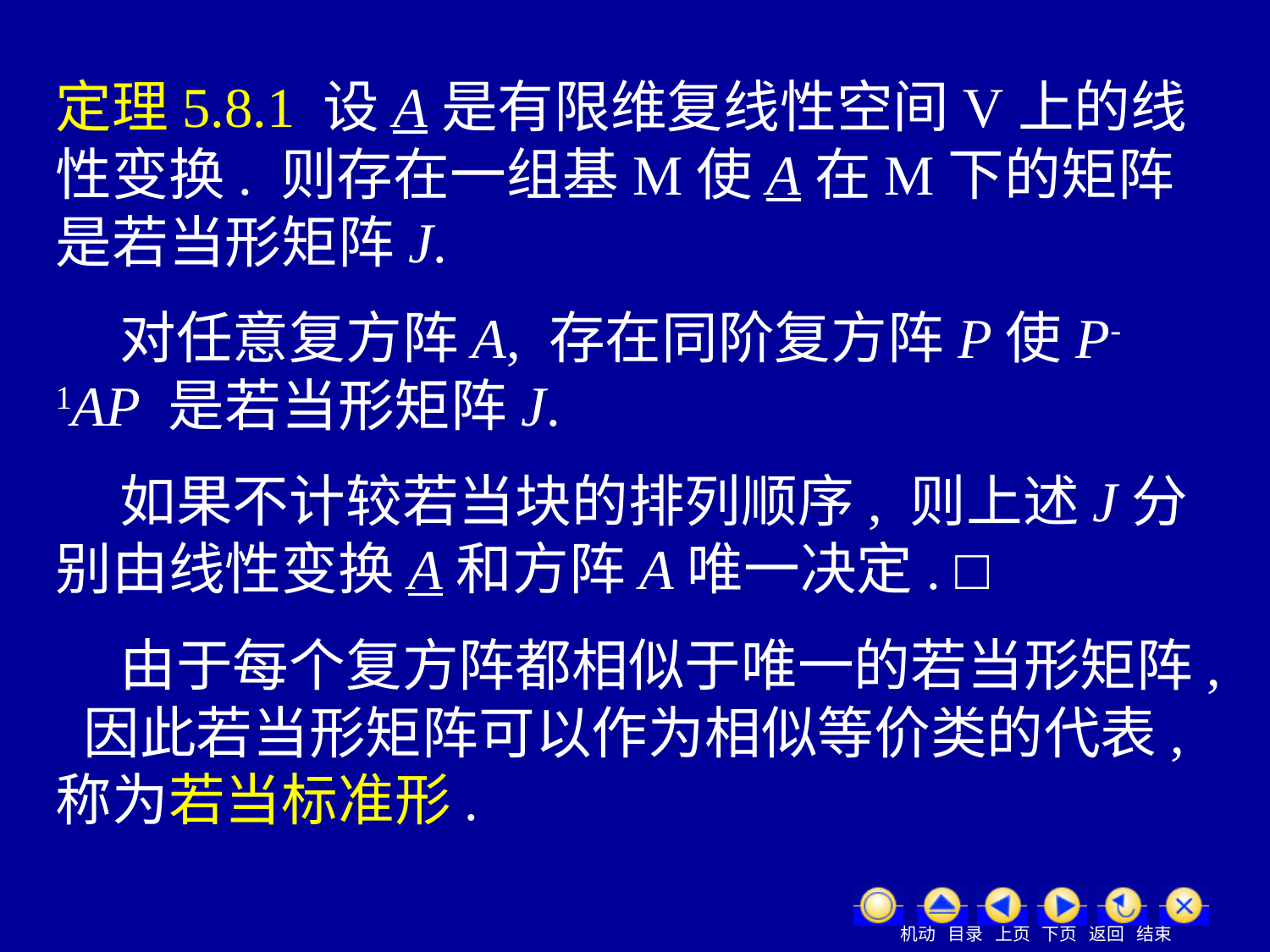

定理5.8.1 设A是有限维复线性空间V上的线性变换. 则存在一组基M使A在M下的矩阵是若当形矩阵J.
    对任意复方阵A, 存在同阶复方阵P使P-1AP 是若当形矩阵J.
    如果不计较若当块的排列顺序, 则上述J分别由线性变换A和方阵A唯一决定. □
    由于每个复方阵都相似于唯一的若当形矩阵, 因此若当形矩阵可以作为相似等价类的代表,称为若当标准形.